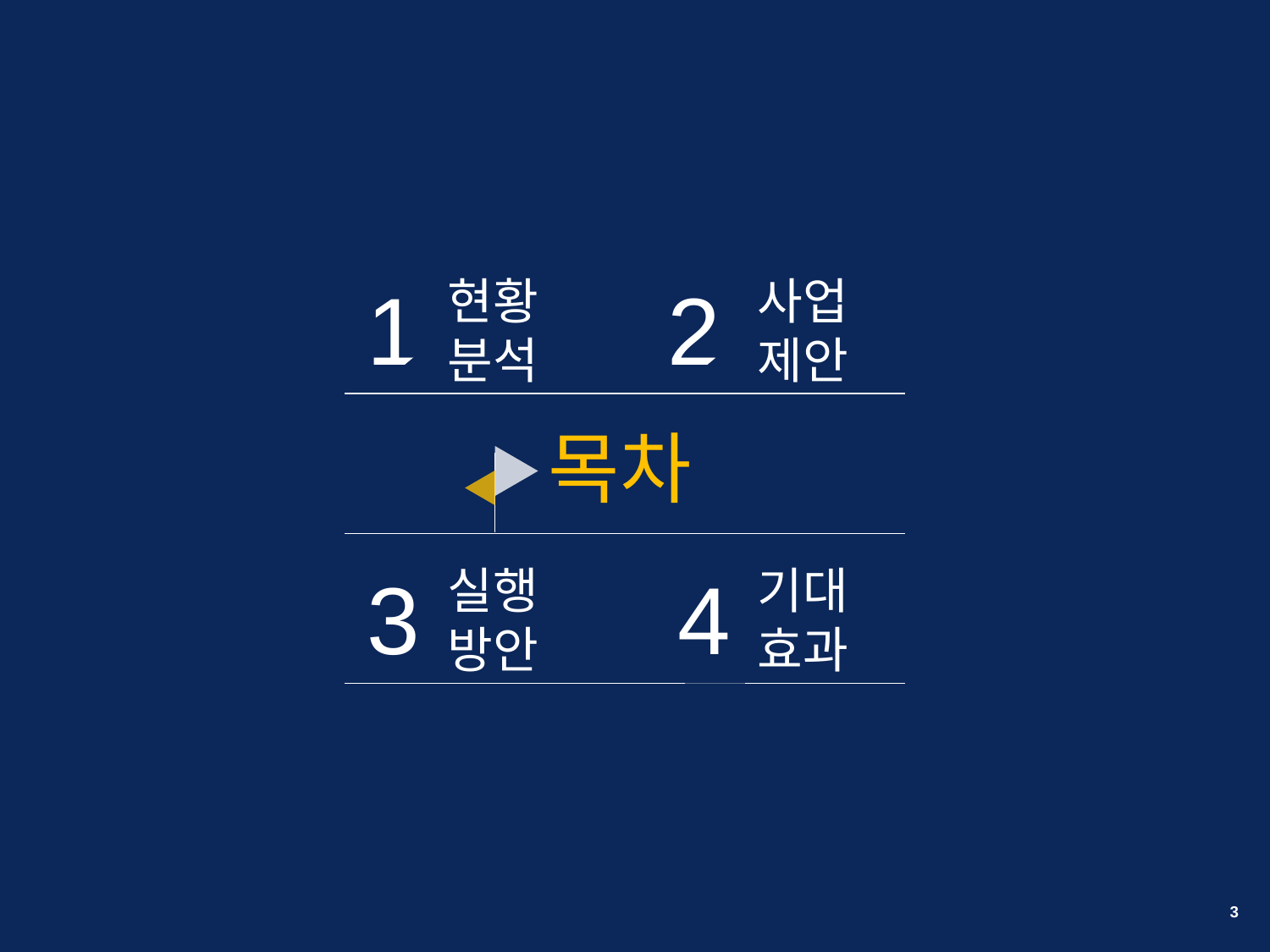

1

현황
분석
2

사업
제안
목차

3

실행
방안
4

기대
효과
3